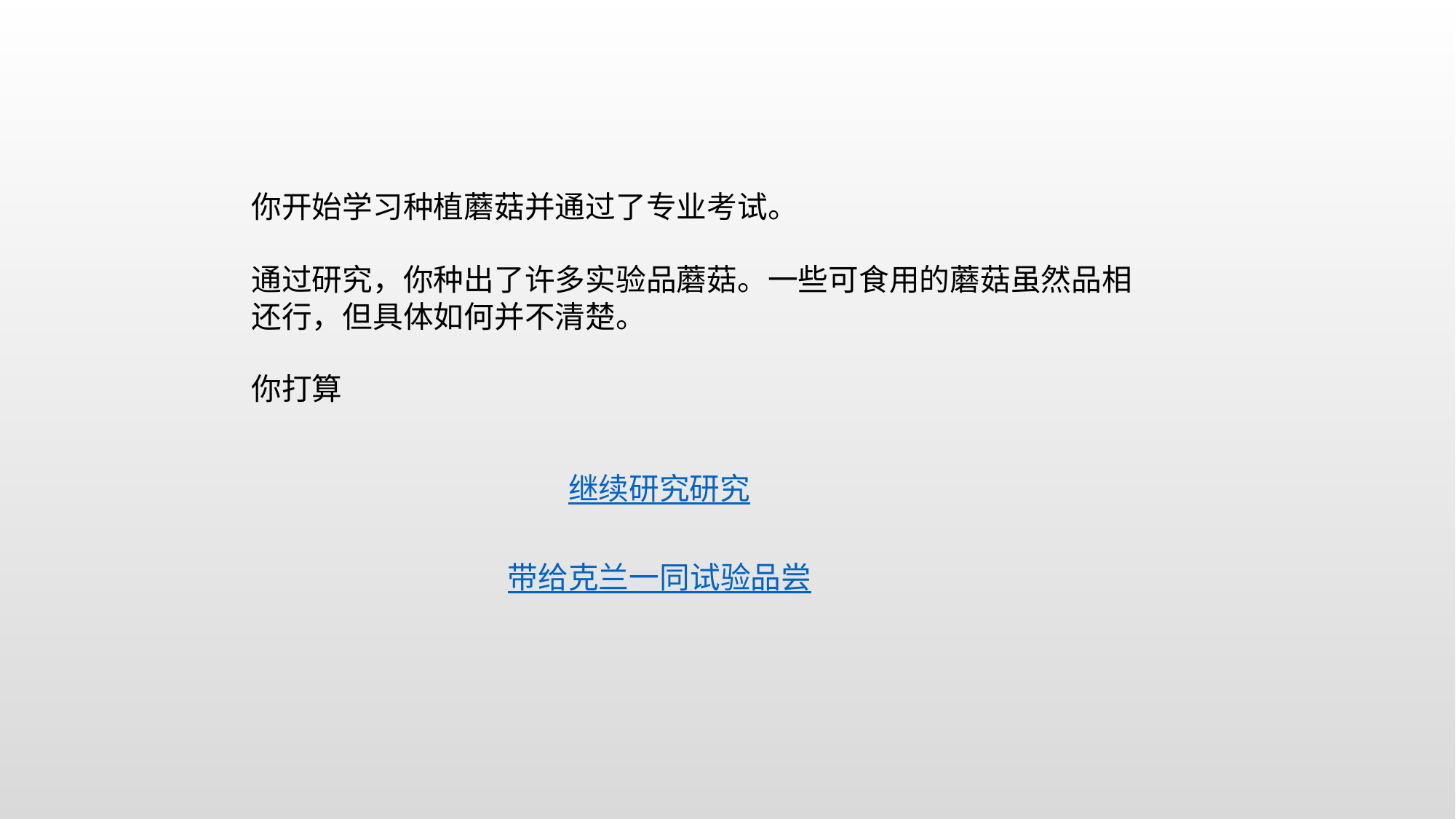

你开始学习种植蘑菇并通过了专业考试。

通过研究，你种出了许多实验品蘑菇。一些可食用的蘑菇虽然品相还行，但具体如何并不清楚。

你打算
继续研究研究
带给克兰一同试验品尝